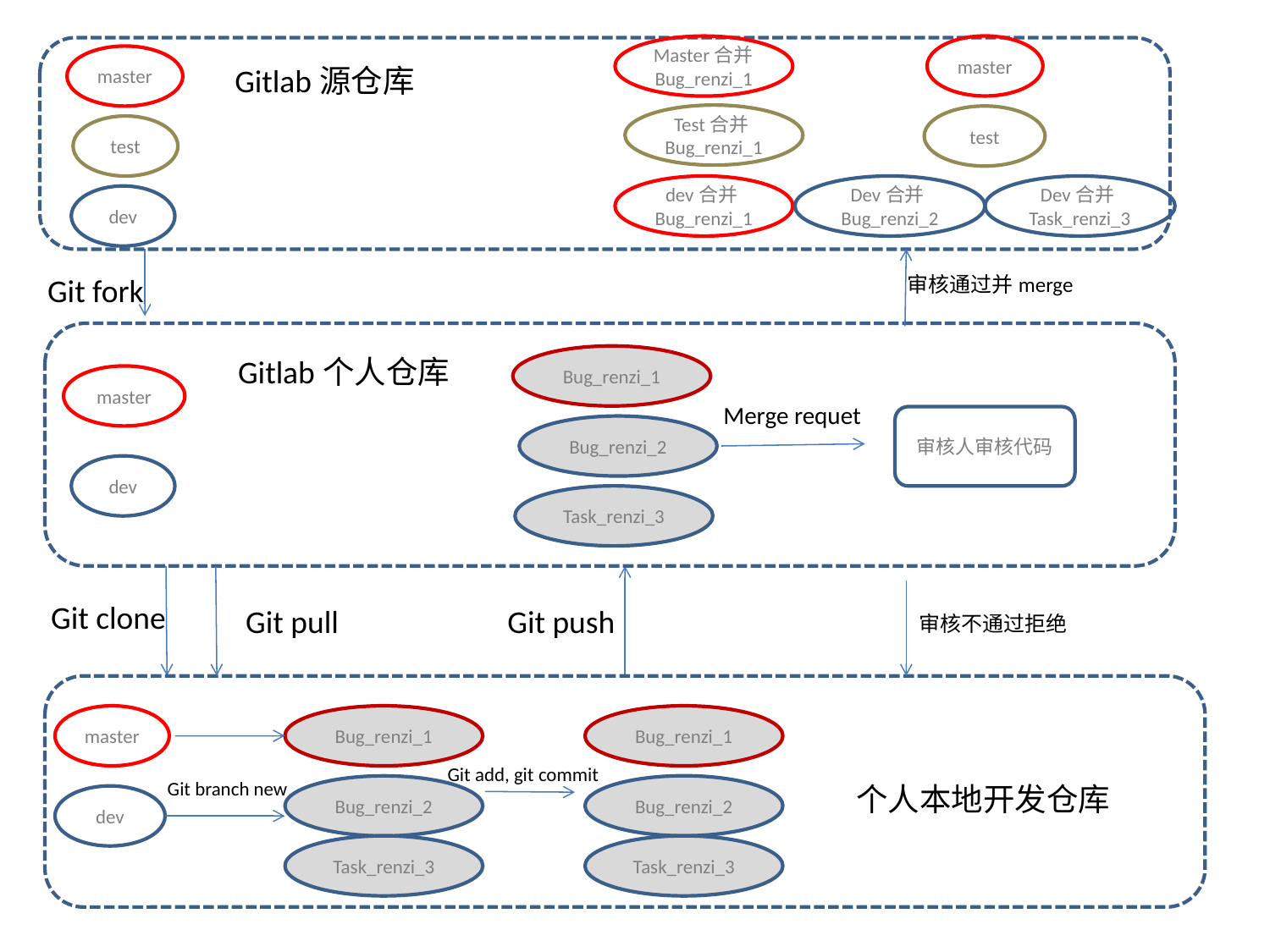

master
Master合并Bug_renzi_1

master
Gitlab源仓库
Test合并Bug_renzi_1
test
test
dev合并Bug_renzi_1
Dev合并Bug_renzi_2
Dev合并Task_renzi_3
dev
Git fork
审核通过并merge

Bug_renzi_1
Gitlab个人仓库
master
Merge requet
审核人审核代码
Bug_renzi_2
dev
Task_renzi_3
Git clone
Git pull
Git push
审核不通过拒绝

master
Bug_renzi_1
Bug_renzi_1
Git add, git commit
Git branch new
个人本地开发仓库
Bug_renzi_2
Bug_renzi_2
dev
Task_renzi_3
Task_renzi_3